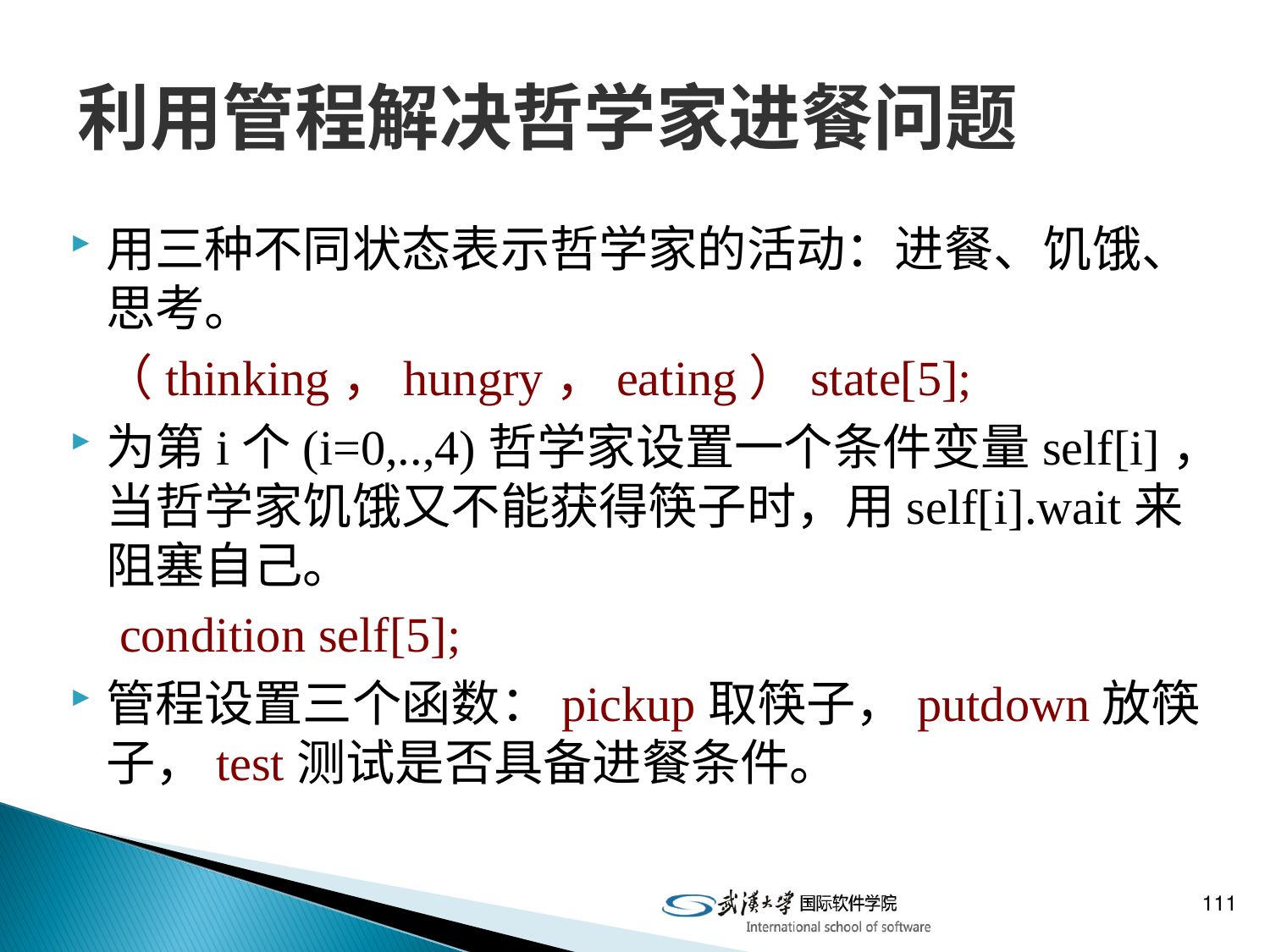

# 利用管程解决哲学家进餐问题
用三种不同状态表示哲学家的活动：进餐、饥饿、思考。
  （thinking，hungry，eating）state[5];
为第i个(i=0,..,4)哲学家设置一个条件变量self[i]，当哲学家饥饿又不能获得筷子时，用self[i].wait来阻塞自己。
    condition self[5];
管程设置三个函数：pickup取筷子，putdown放筷子，test测试是否具备进餐条件。